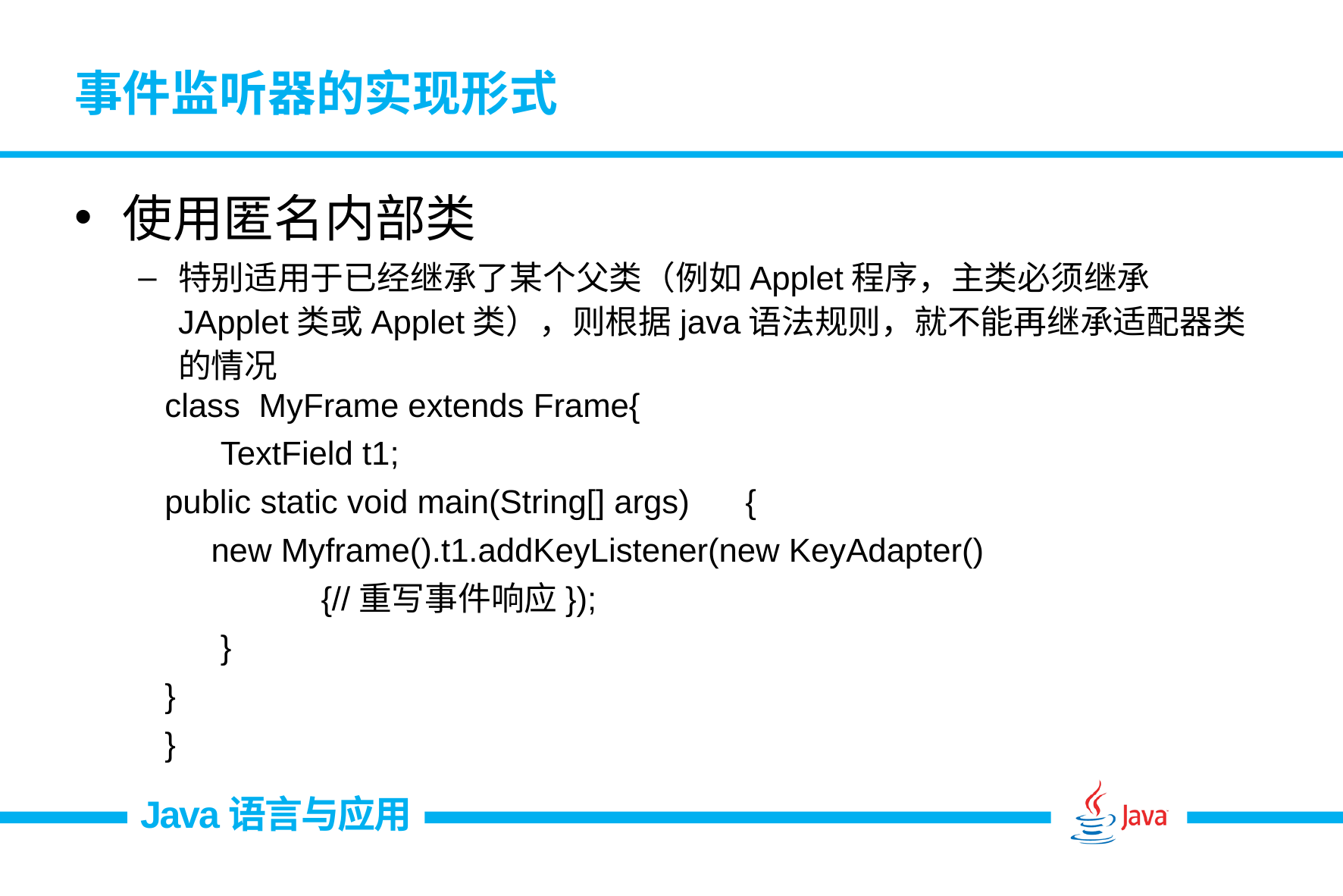

# 事件监听器的实现形式
使用匿名内部类
特别适用于已经继承了某个父类（例如Applet程序，主类必须继承JApplet类或Applet类），则根据java语法规则，就不能再继承适配器类的情况

class  MyFrame extends Frame{
      TextField t1;
public static void main(String[] args)      {
     new Myframe().t1.addKeyListener(new KeyAdapter()
{//重写事件响应});
      }
}
}